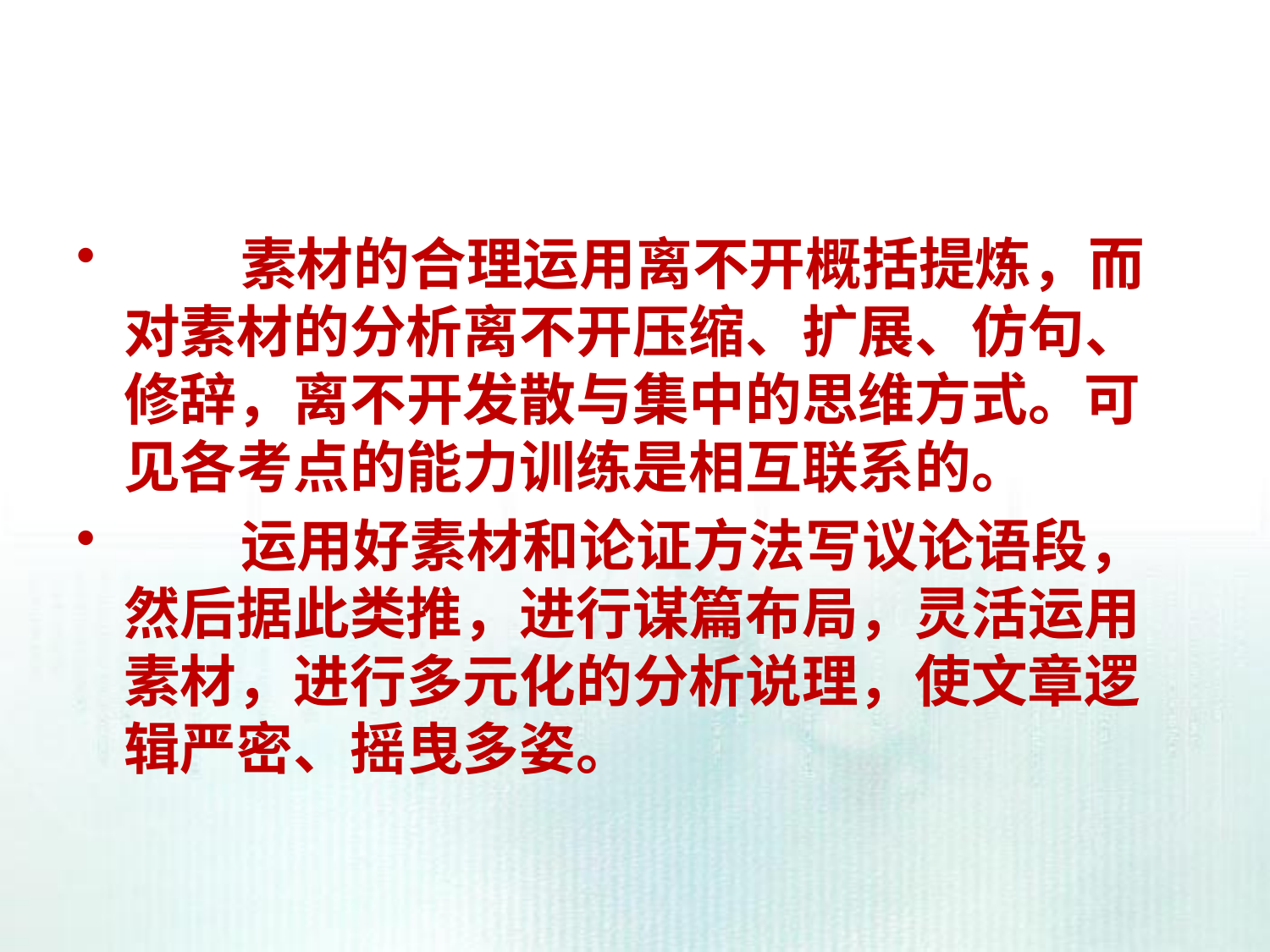

#
        素材的合理运用离不开概括提炼，而对素材的分析离不开压缩、扩展、仿句、修辞，离不开发散与集中的思维方式。可见各考点的能力训练是相互联系的。
        运用好素材和论证方法写议论语段，然后据此类推，进行谋篇布局，灵活运用素材，进行多元化的分析说理，使文章逻辑严密、摇曳多姿。